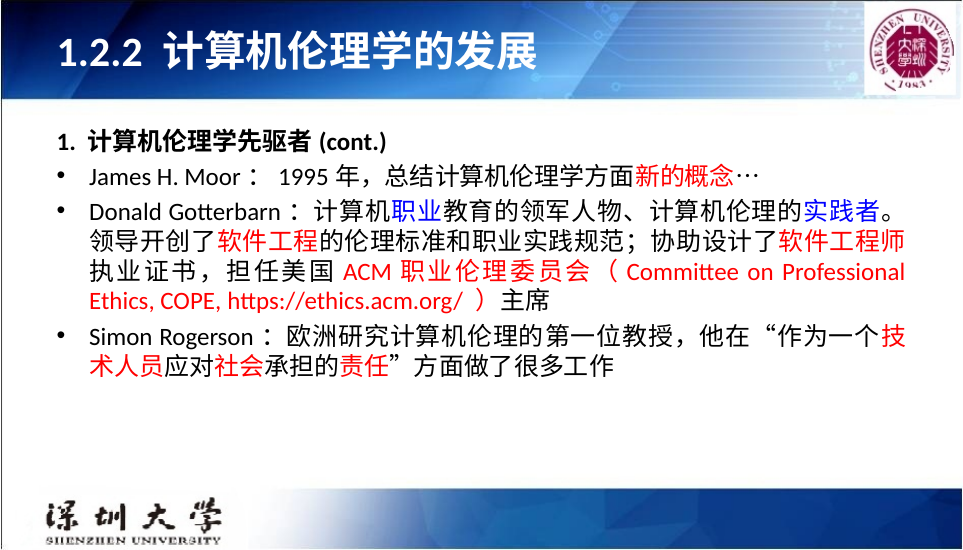

# 1.2.2 计算机伦理学的发展
1. 计算机伦理学先驱者(cont.)
James H. Moor：1995年，总结计算机伦理学方面新的概念…
Donald Gotterbarn：计算机职业教育的领军人物、计算机伦理的实践者。领导开创了软件工程的伦理标准和职业实践规范；协助设计了软件工程师执业证书，担任美国ACM职业伦理委员会（Committee on Professional Ethics, COPE, https://ethics.acm.org/ ）主席
Simon Rogerson：欧洲研究计算机伦理的第一位教授，他在“作为一个技术人员应对社会承担的责任”方面做了很多工作
20